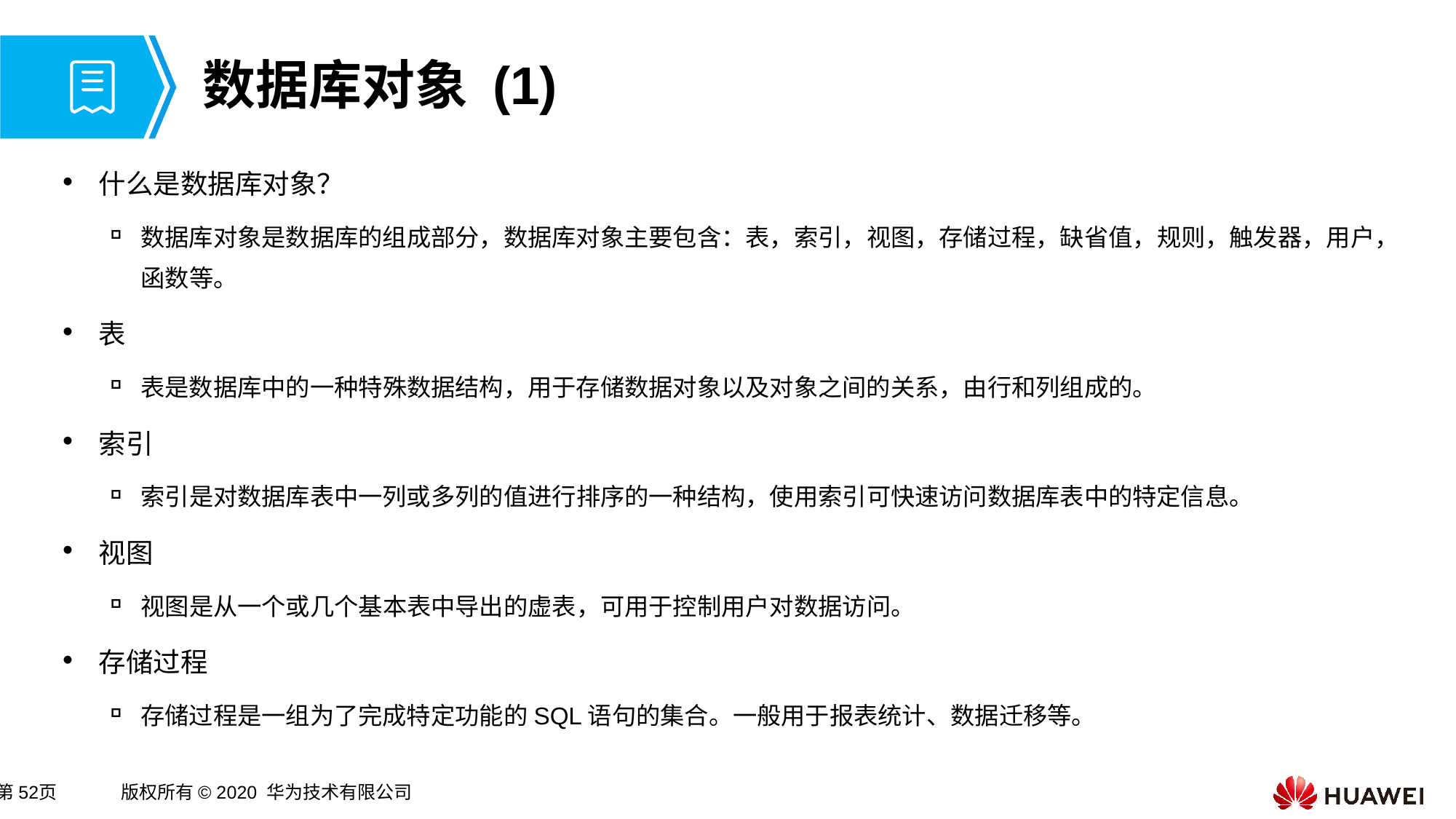

# 数据库对象 (1)
什么是数据库对象？
数据库对象是数据库的组成部分，数据库对象主要包含：表，索引，视图，存储过程，缺省值，规则，触发器，用户，函数等。
表
表是数据库中的一种特殊数据结构，用于存储数据对象以及对象之间的关系，由行和列组成的。
索引
索引是对数据库表中一列或多列的值进行排序的一种结构，使用索引可快速访问数据库表中的特定信息。
视图
视图是从一个或几个基本表中导出的虚表，可用于控制用户对数据访问。
存储过程
存储过程是一组为了完成特定功能的SQL语句的集合。一般用于报表统计、数据迁移等。